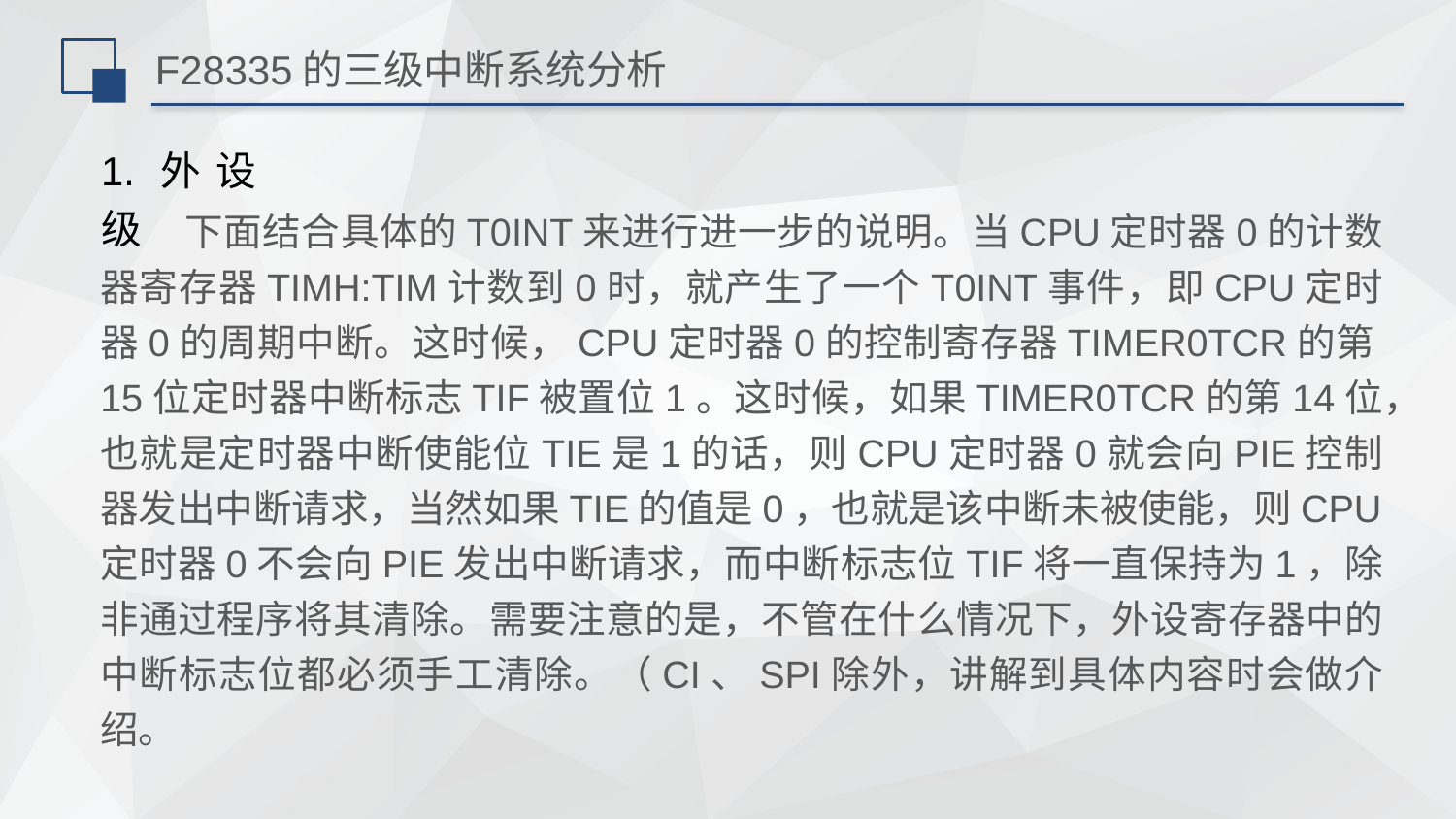

# F28335的三级中断系统分析
1.外设级
下面结合具体的T0INT来进行进一步的说明。当CPU定时器0的计数器寄存器TIMH:TIM计数到0时，就产生了一个T0INT事件，即CPU定时器0的周期中断。这时候，CPU定时器0的控制寄存器TIMER0TCR的第15位定时器中断标志TIF被置位1。这时候，如果TIMER0TCR的第14位，也就是定时器中断使能位TIE是1的话，则CPU定时器0就会向PIE控制器发出中断请求，当然如果TIE的值是0，也就是该中断未被使能，则CPU定时器0不会向PIE发出中断请求，而中断标志位TIF将一直保持为1，除非通过程序将其清除。需要注意的是，不管在什么情况下，外设寄存器中的中断标志位都必须手工清除。（CI、SPI除外，讲解到具体内容时会做介绍。